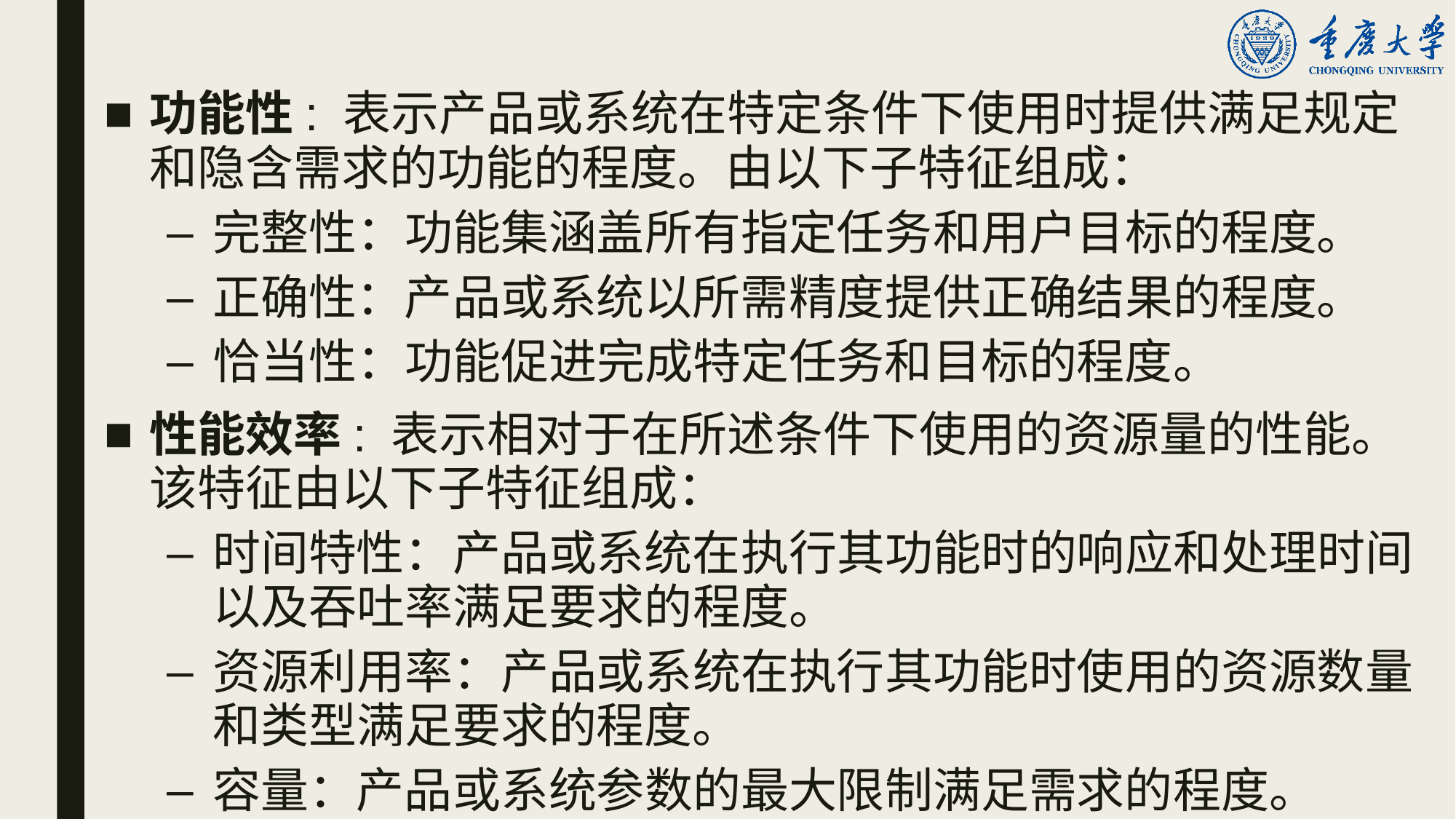

功能性: 表示产品或系统在特定条件下使用时提供满足规定和隐含需求的功能的程度。由以下子特征组成：
完整性：功能集涵盖所有指定任务和用户目标的程度。
正确性：产品或系统以所需精度提供正确结果的程度。
恰当性：功能促进完成特定任务和目标的程度。
性能效率: 表示相对于在所述条件下使用的资源量的性能。该特征由以下子特征组成：
时间特性：产品或系统在执行其功能时的响应和处理时间以及吞吐率满足要求的程度。
资源利用率：产品或系统在执行其功能时使用的资源数量和类型满足要求的程度。
容量：产品或系统参数的最大限制满足需求的程度。